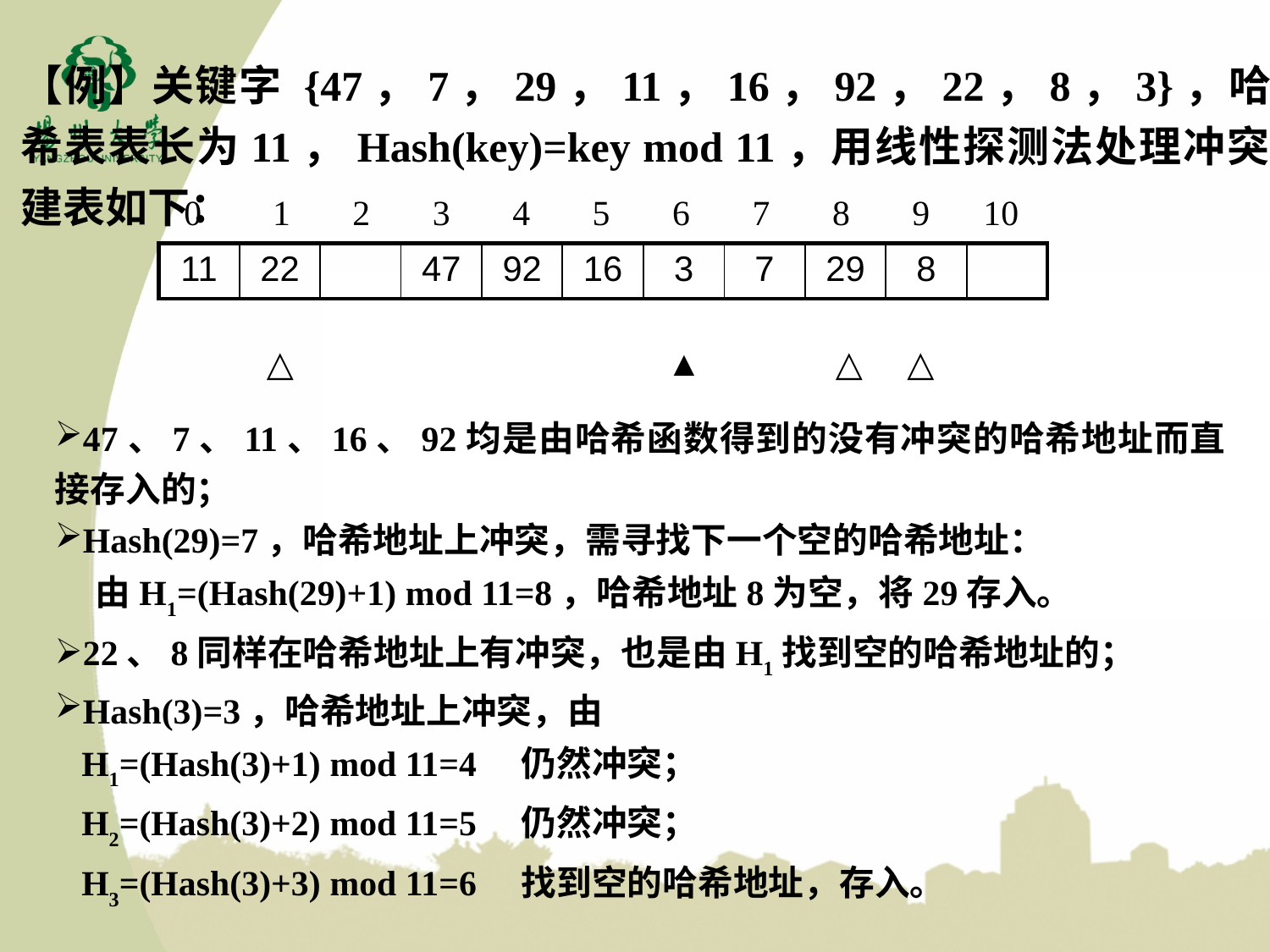

【例】关键字 {47，7，29，11，16，92，22，8，3}，哈希表表长为11，Hash(key)=key mod 11，用线性探测法处理冲突，建表如下：
     0        1       2       3       4       5       6       7       8       9      10
| 11 | 22 |  | 47 | 92 | 16 | 3 | 7 | 29 | 8 |  |
| --- | --- | --- | --- | --- | --- | --- | --- | --- | --- | --- |
         △                                          ▲               △     △
47、7、11、16、92均是由哈希函数得到的没有冲突的哈希地址而直接存入的；
Hash(29)=7，哈希地址上冲突，需寻找下一个空的哈希地址：
    由H1=(Hash(29)+1) mod 11=8，哈希地址8为空，将29存入。
22、8同样在哈希地址上有冲突，也是由H1找到空的哈希地址的；
Hash(3)=3，哈希地址上冲突，由
   H1=(Hash(3)+1) mod 11=4    仍然冲突；
   H2=(Hash(3)+2) mod 11=5    仍然冲突；
   H3=(Hash(3)+3) mod 11=6    找到空的哈希地址，存入。
62